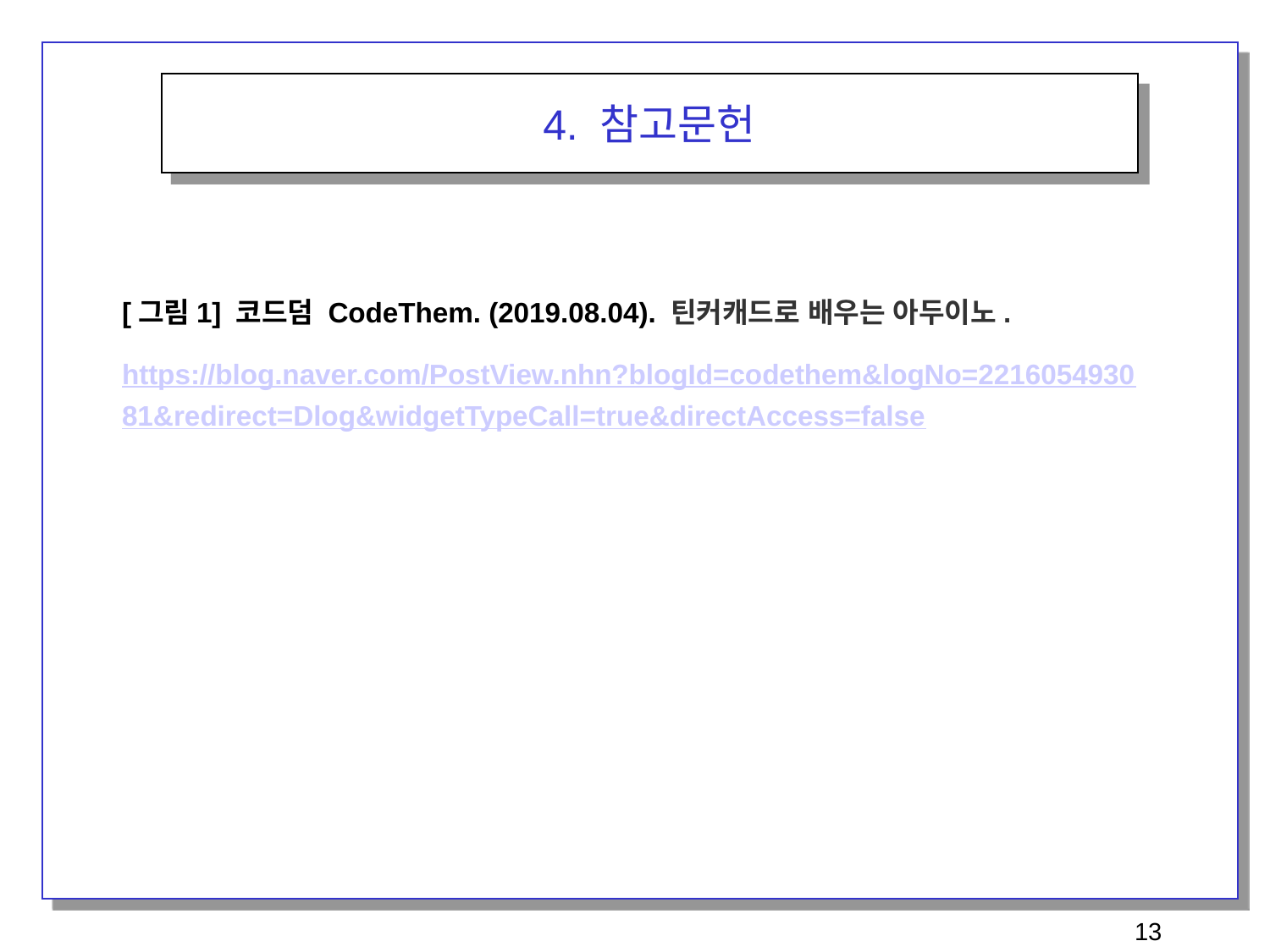

4. 참고문헌
[그림1] 코드덤 CodeThem. (2019.08.04). 틴커캐드로 배우는 아두이노.
https://blog.naver.com/PostView.nhn?blogId=codethem&logNo=221605493081&redirect=Dlog&widgetTypeCall=true&directAccess=false

13